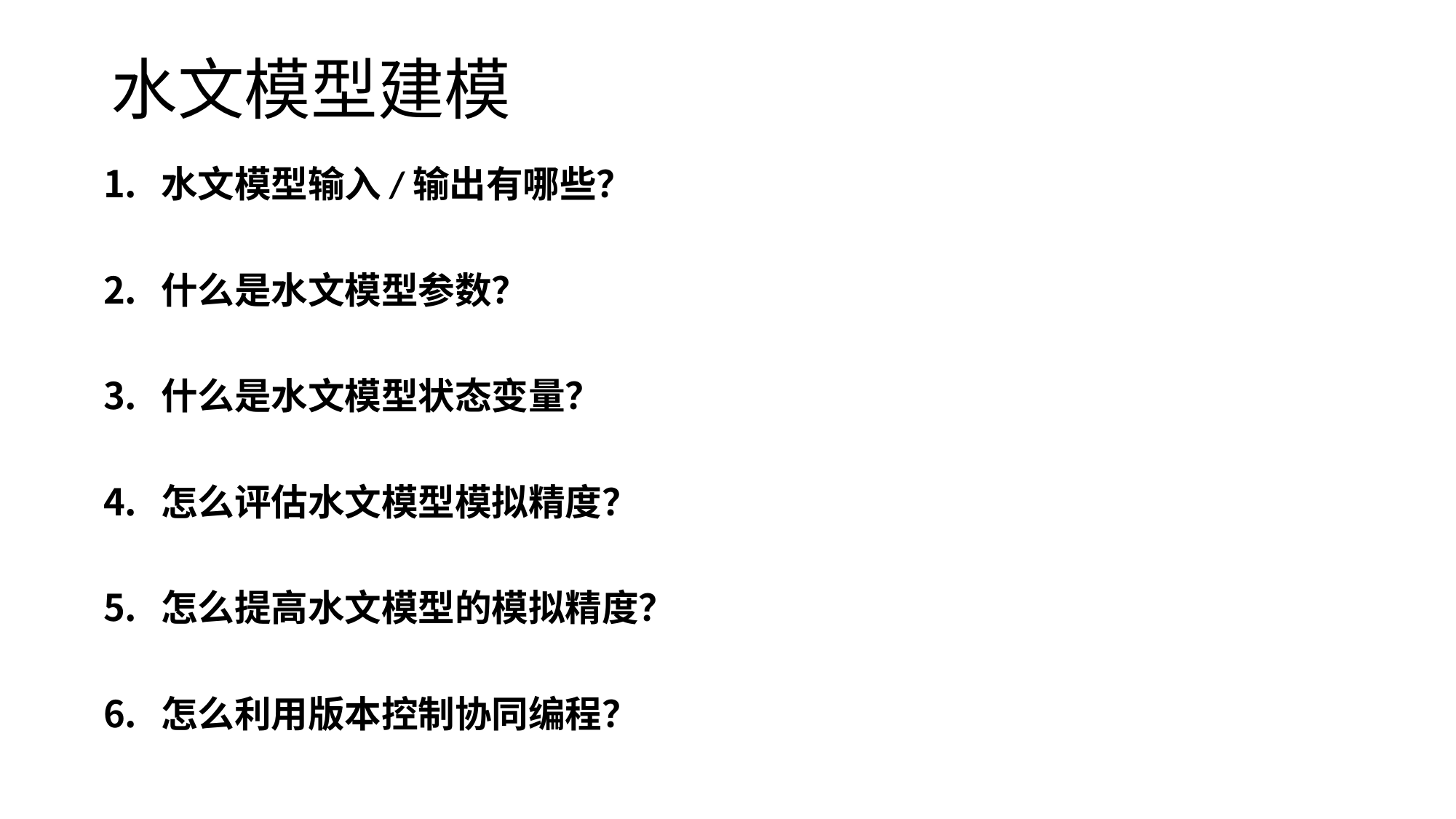

# 水文模型建模
水文模型输入/输出有哪些？

什么是水文模型参数？

什么是水文模型状态变量？

怎么评估水文模型模拟精度？

怎么提高水文模型的模拟精度？

怎么利用版本控制协同编程？